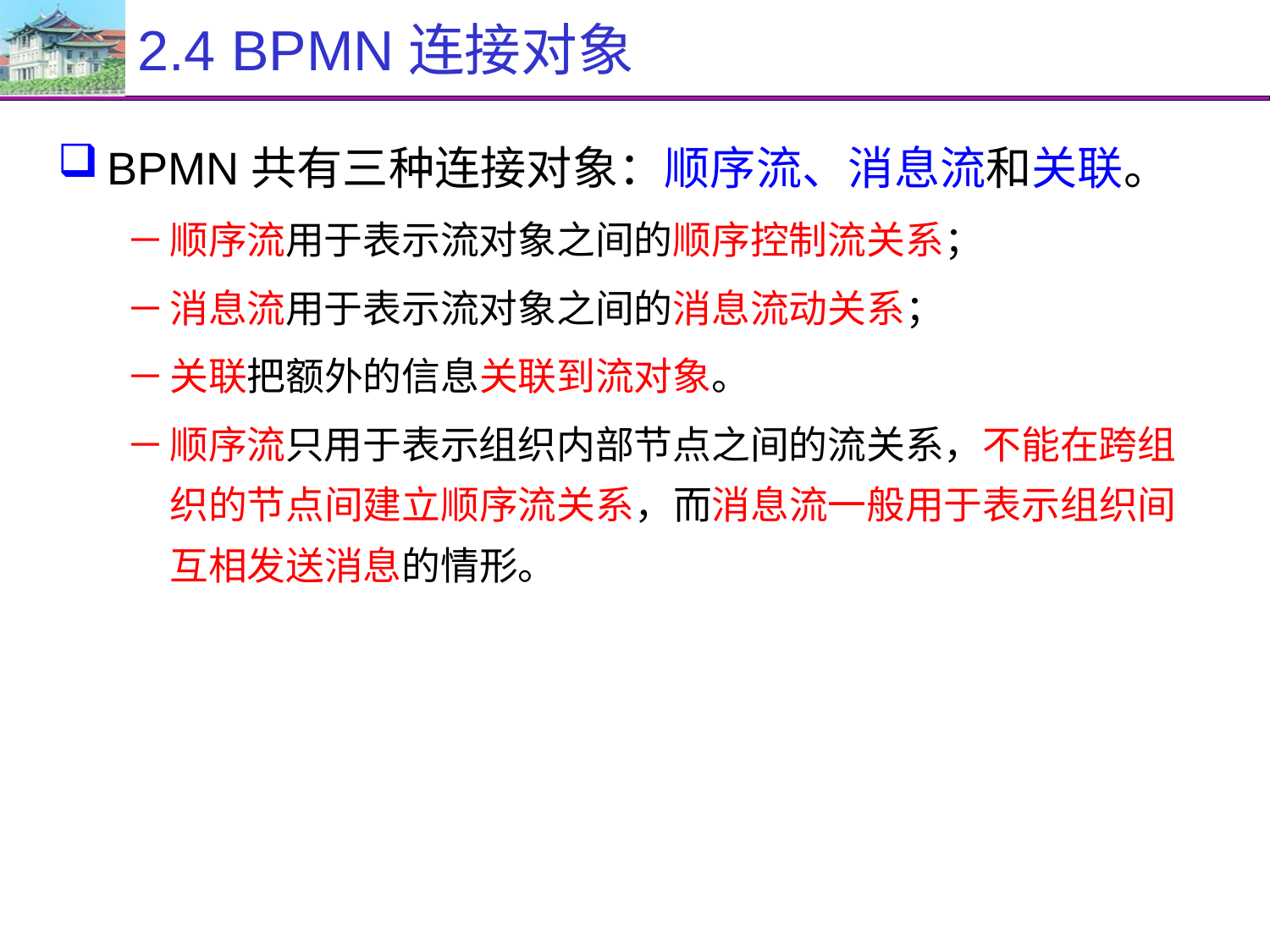

# 2.4 BPMN连接对象
BPMN共有三种连接对象：顺序流、消息流和关联。
顺序流用于表示流对象之间的顺序控制流关系；
消息流用于表示流对象之间的消息流动关系；
关联把额外的信息关联到流对象。
顺序流只用于表示组织内部节点之间的流关系，不能在跨组织的节点间建立顺序流关系，而消息流一般用于表示组织间互相发送消息的情形。